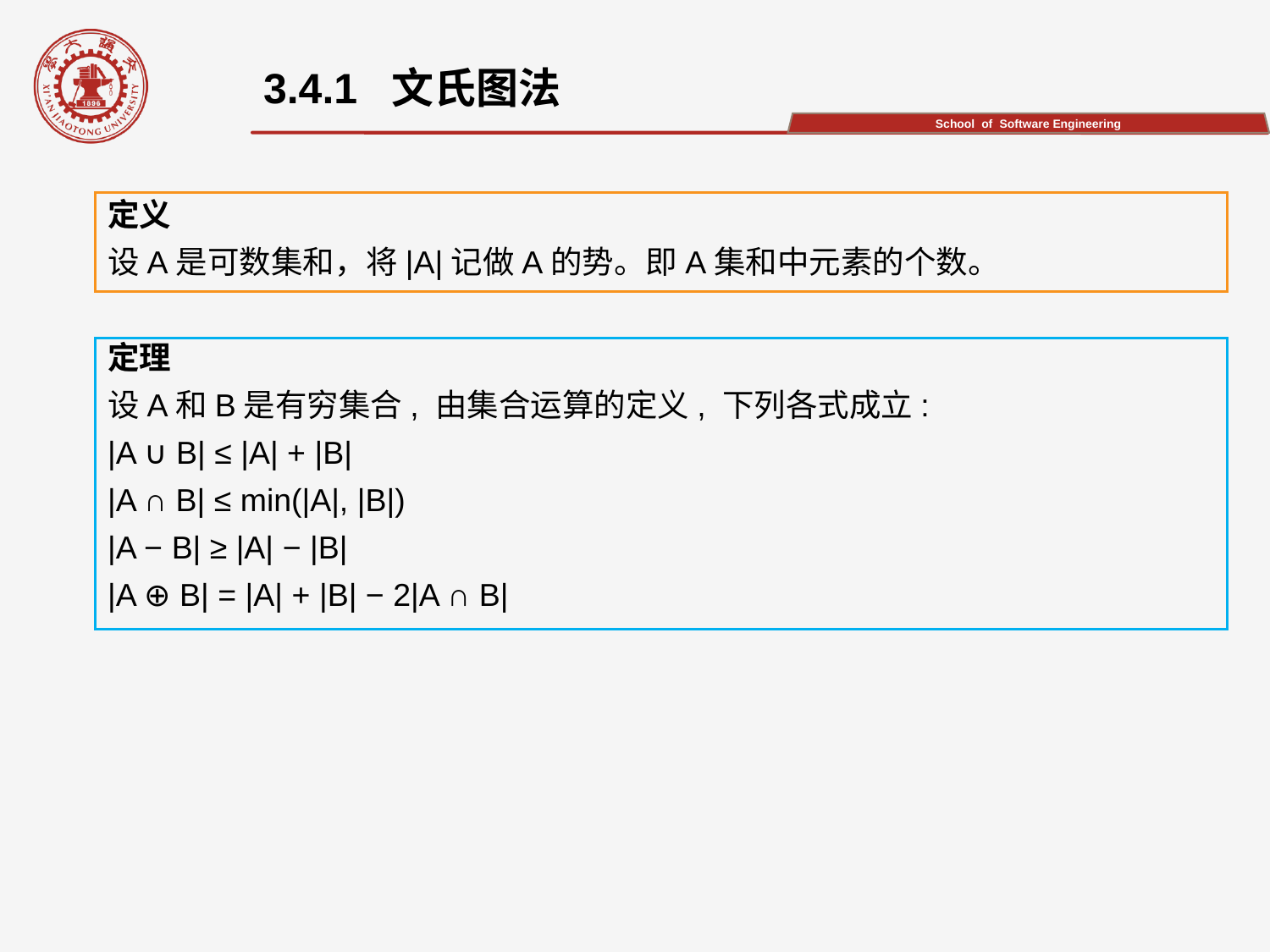

3.4.1  文氏图法

定义
设A是可数集和，将|A|记做A的势。即A集和中元素的个数。

定理
设A和B是有穷集合, 由集合运算的定义, 下列各式成立:
|A ∪ B| ≤ |A| + |B|
|A ∩ B| ≤ min(|A|, |B|)
|A − B| ≥ |A| − |B|
|A ⊕ B| = |A| + |B| − 2|A ∩ B|